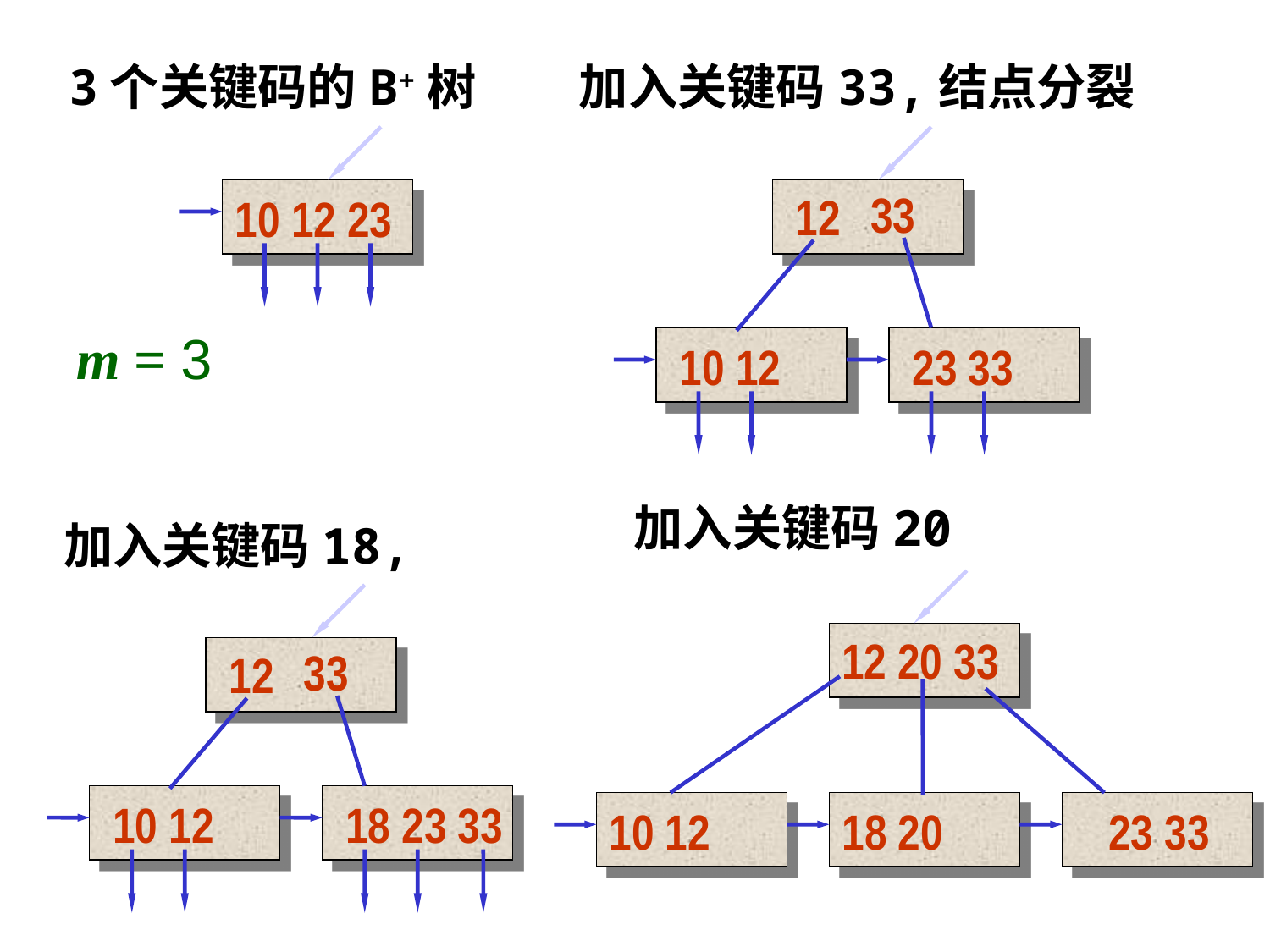

3个关键码的B+树
加入关键码33,结点分裂

10 12 23

33

12

10 12
23 33

m = 3
加入关键码20
加入关键码18,

12 20 33

10 12
18 20
   23 33

33

12

10 12
18 23 33